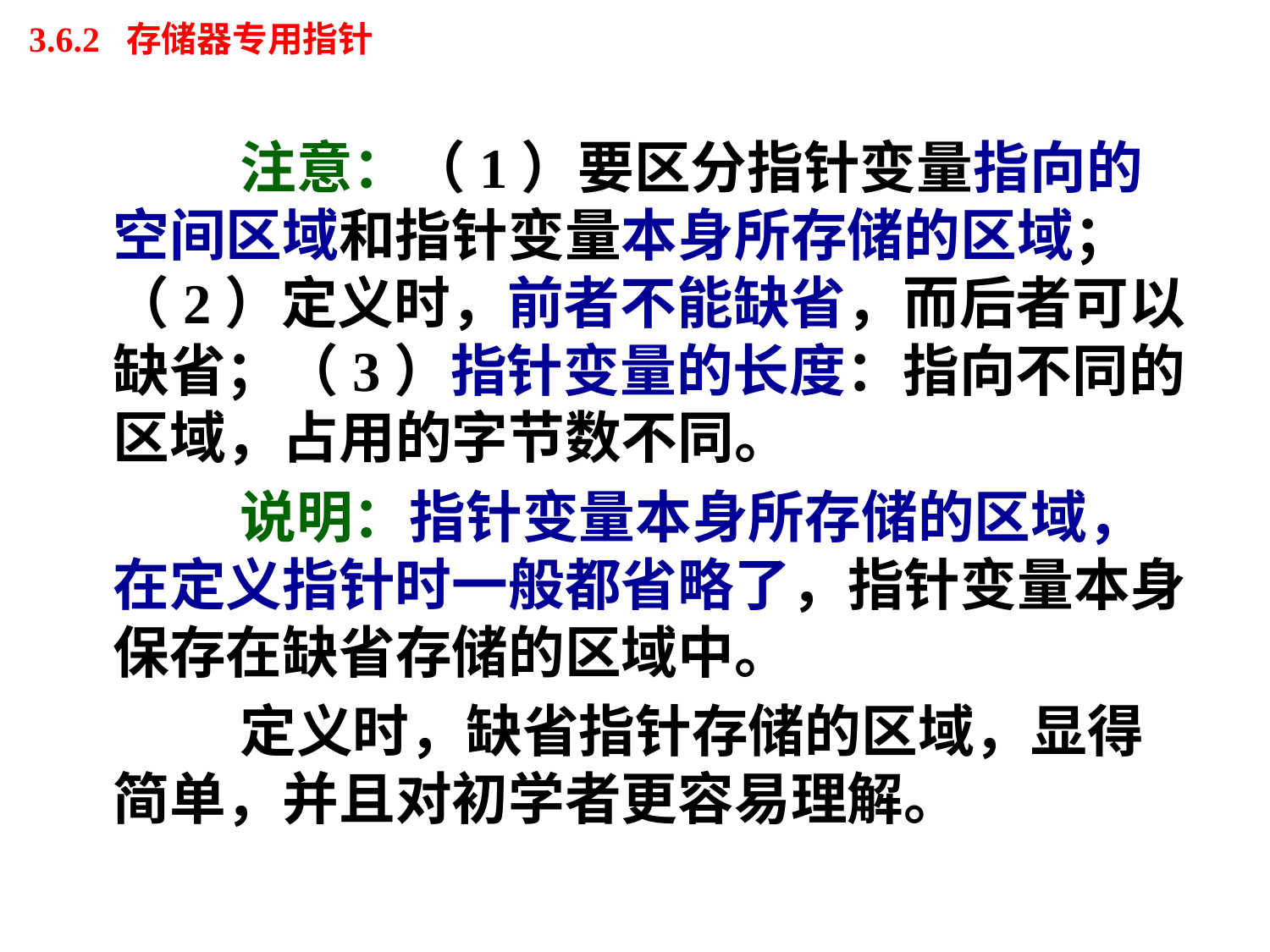

# 3.6.2  存储器专用指针
		注意：（1）要区分指针变量指向的空间区域和指针变量本身所存储的区域；（2）定义时，前者不能缺省，而后者可以缺省；（3）指针变量的长度：指向不同的区域，占用的字节数不同。
		说明：指针变量本身所存储的区域，在定义指针时一般都省略了，指针变量本身保存在缺省存储的区域中。
		定义时，缺省指针存储的区域，显得简单，并且对初学者更容易理解。